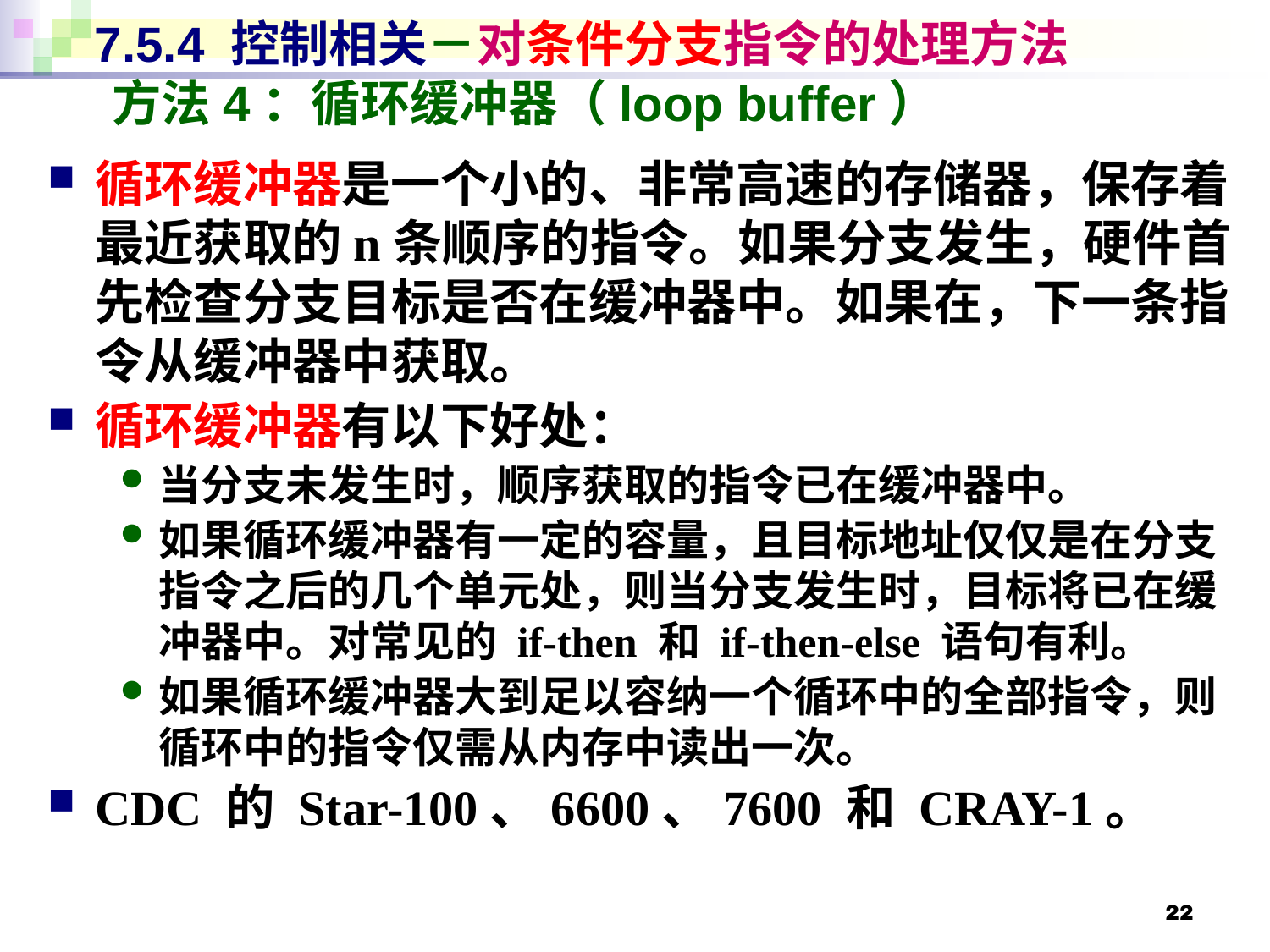

# 7.5.4 控制相关－对条件分支指令的处理方法
方法4：循环缓冲器（loop buffer）
循环缓冲器是一个小的、非常高速的存储器，保存着最近获取的n条顺序的指令。如果分支发生，硬件首先检查分支目标是否在缓冲器中。如果在，下一条指令从缓冲器中获取。
循环缓冲器有以下好处：
当分支未发生时，顺序获取的指令已在缓冲器中。
如果循环缓冲器有一定的容量，且目标地址仅仅是在分支指令之后的几个单元处，则当分支发生时，目标将已在缓冲器中。对常见的 if-then 和 if-then-else 语句有利。
如果循环缓冲器大到足以容纳一个循环中的全部指令，则循环中的指令仅需从内存中读出一次。
CDC 的 Star-100、6600、7600 和 CRAY-1。
22